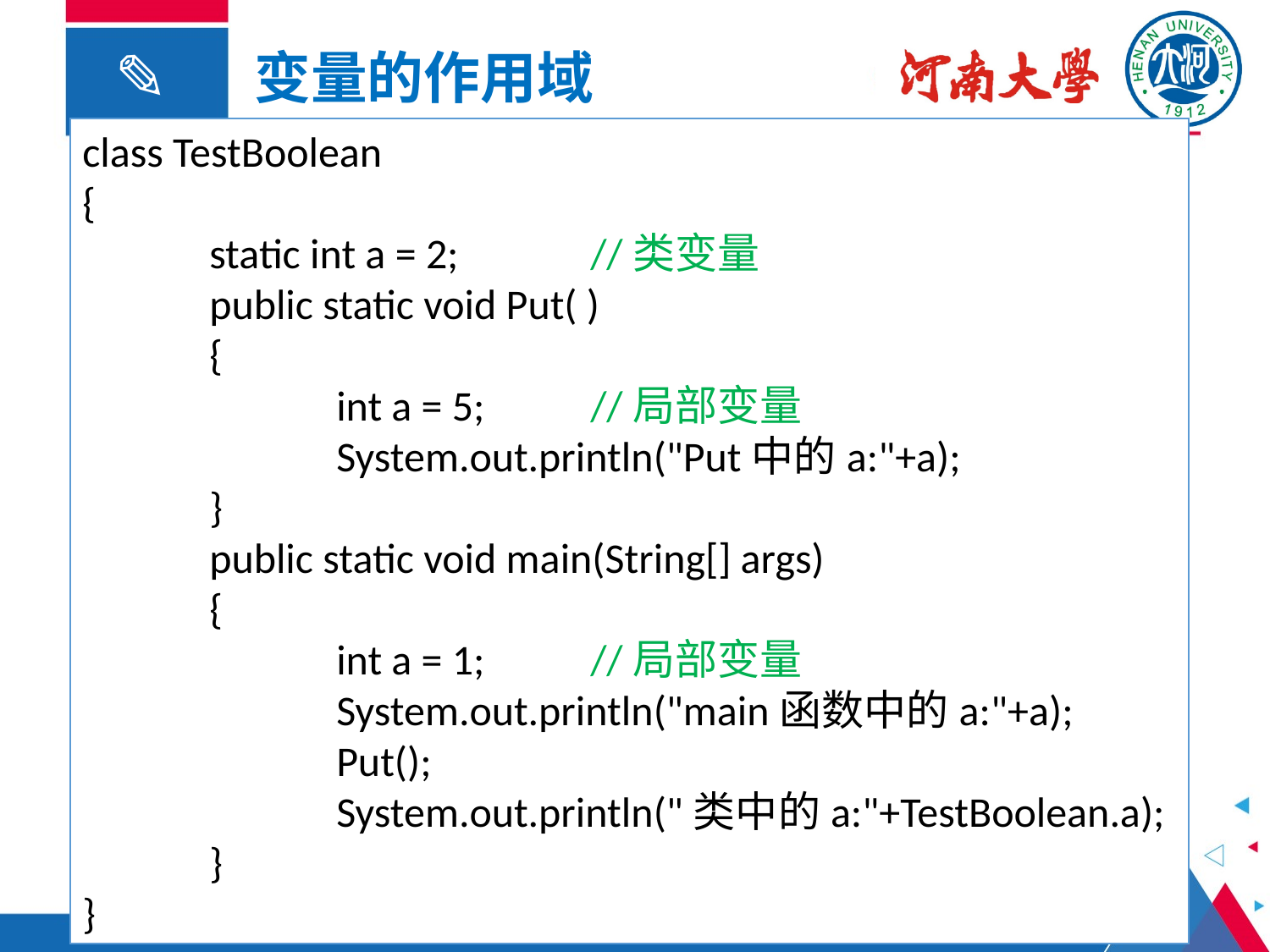

变量的作用域
class TestBoolean
{
	static int a = 2; 	//类变量
	public static void Put( )
	{
		int a = 5;	//局部变量
		System.out.println("Put中的a:"+a);
	}
	public static void main(String[] args)
	{
		int a = 1;	//局部变量
		System.out.println("main函数中的a:"+a);
		Put();
		System.out.println("类中的a:"+TestBoolean.a);
	}
}